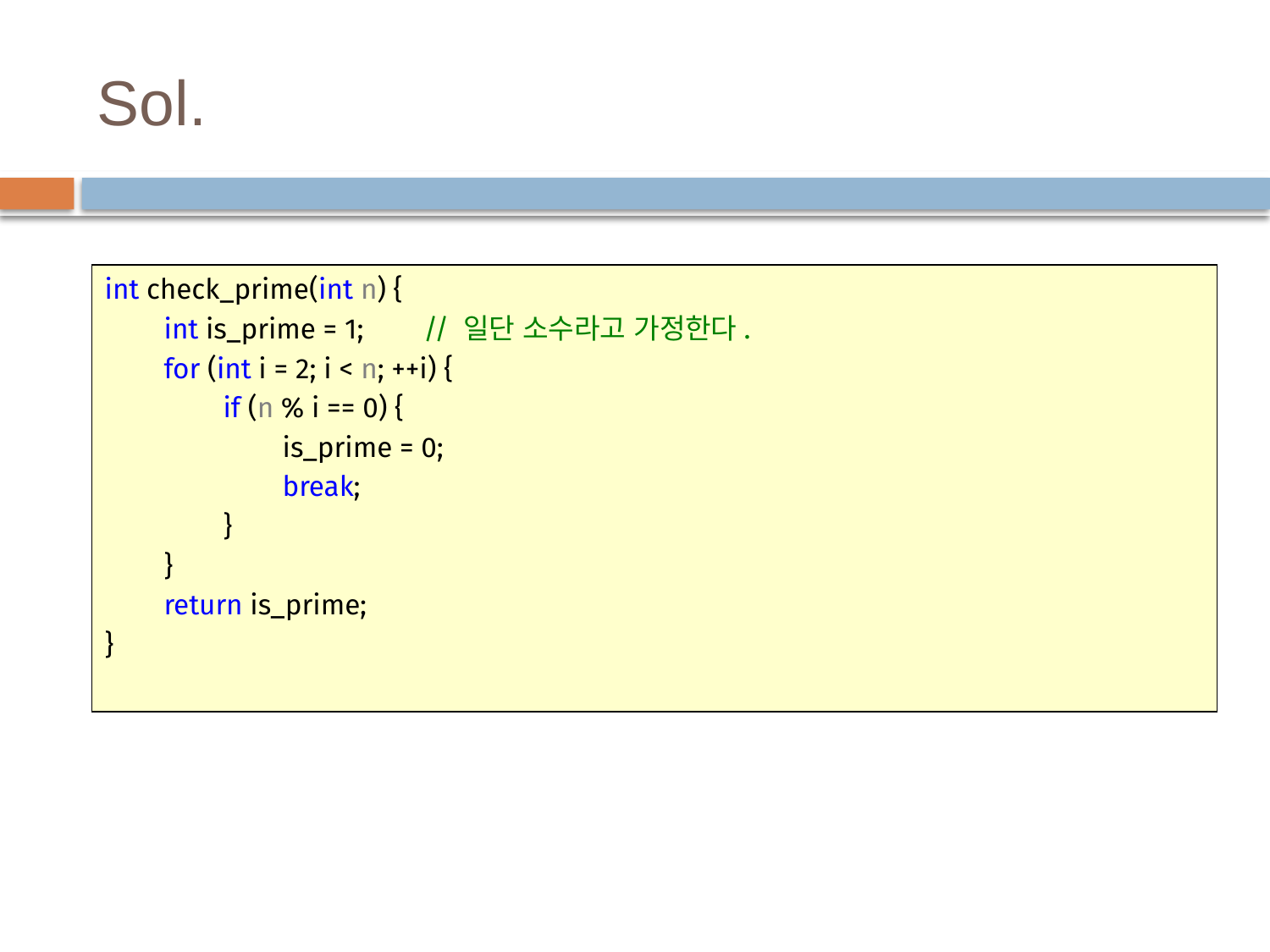

# Sol.
int check_prime(int n) {
        int is_prime = 1;        // 일단 소수라고 가정한다.
        for (int i = 2; i < n; ++i) {
                if (n % i == 0) {
                        is_prime = 0;
                        break;
                }
        }
        return is_prime;
}